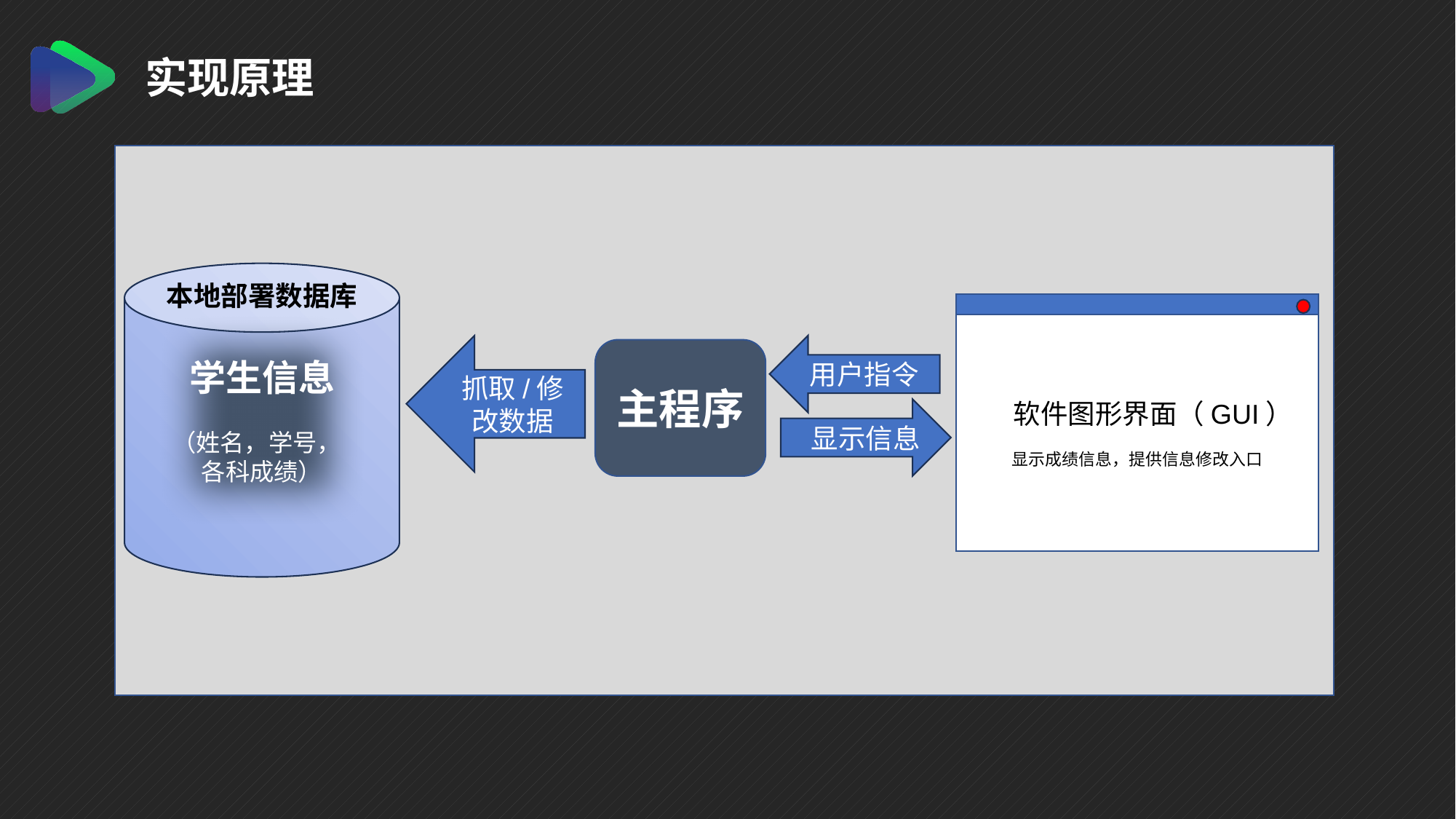

实现原理

本地部署数据库
学生信息

（姓名，学号，   各科成绩）

    软件图形界面（GUI）

显示成绩信息，提供信息修改入口
抓取/修改数据
用户指令
主程序
  显示信息
行业PPT模板http://www.1ppt.com/hangye/